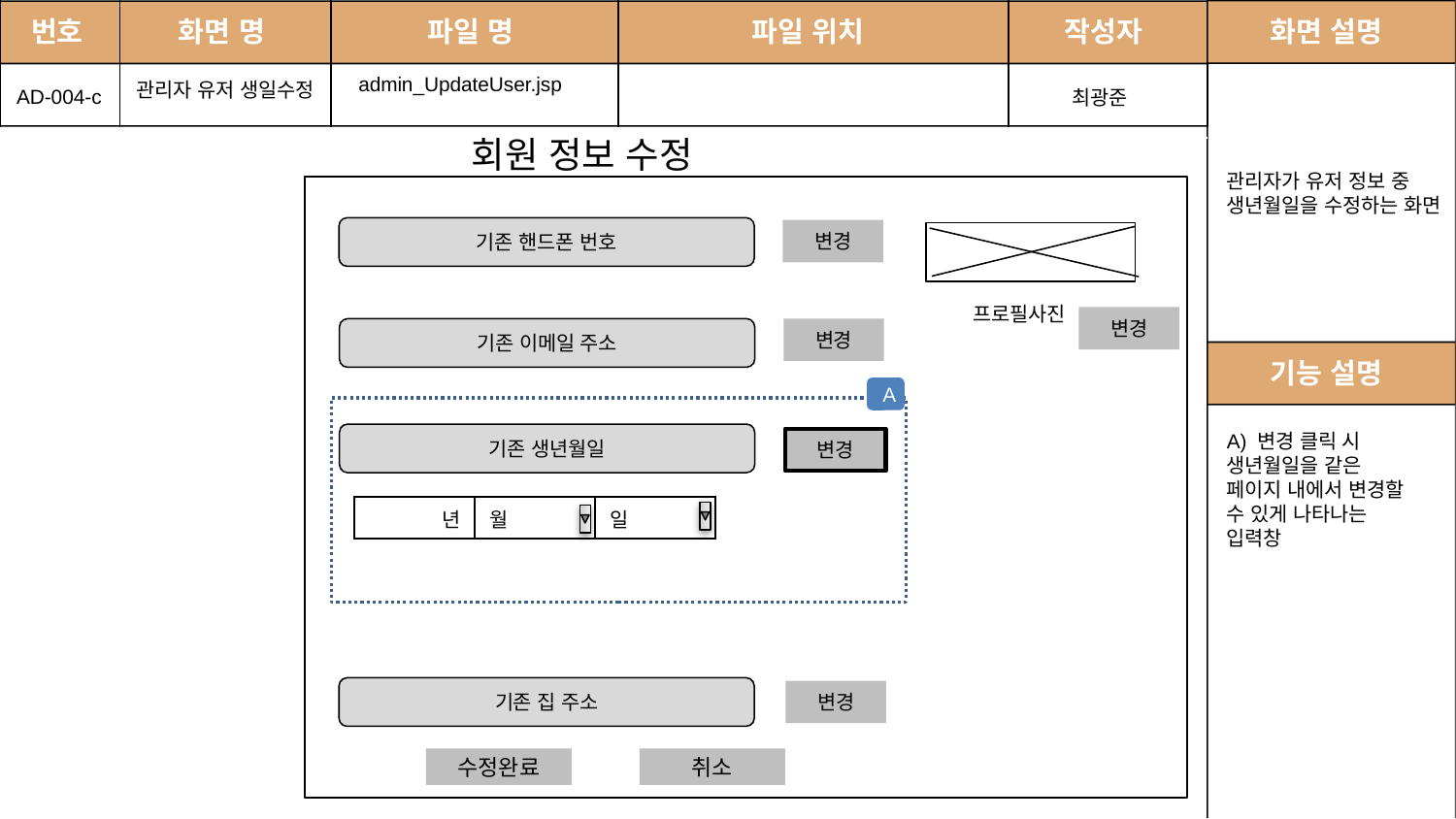

번호
화면 명
파일 명
# 파일 위치
작성자
화면 설명
admin_UpdateUser.jsp
관리자 유저 생일수정
AD-004-c
최광준
회원 정보 수정
2
2

관리자가 유저 정보 중 생년월일을 수정하는 화면

기존 핸드폰 번호
변경

프로필사진
변경
변경
기존 이메일 주소
2
2
2
기능 설명
A

A) 변경 클릭 시 생년월일을 같은 페이지 내에서 변경할 수 있게 나타나는 입력창
기존 생년월일
변경
| 년 | 월 | 일 |
| --- | --- | --- |

2
2
기존 집 주소
변경
2
수정완료
취소